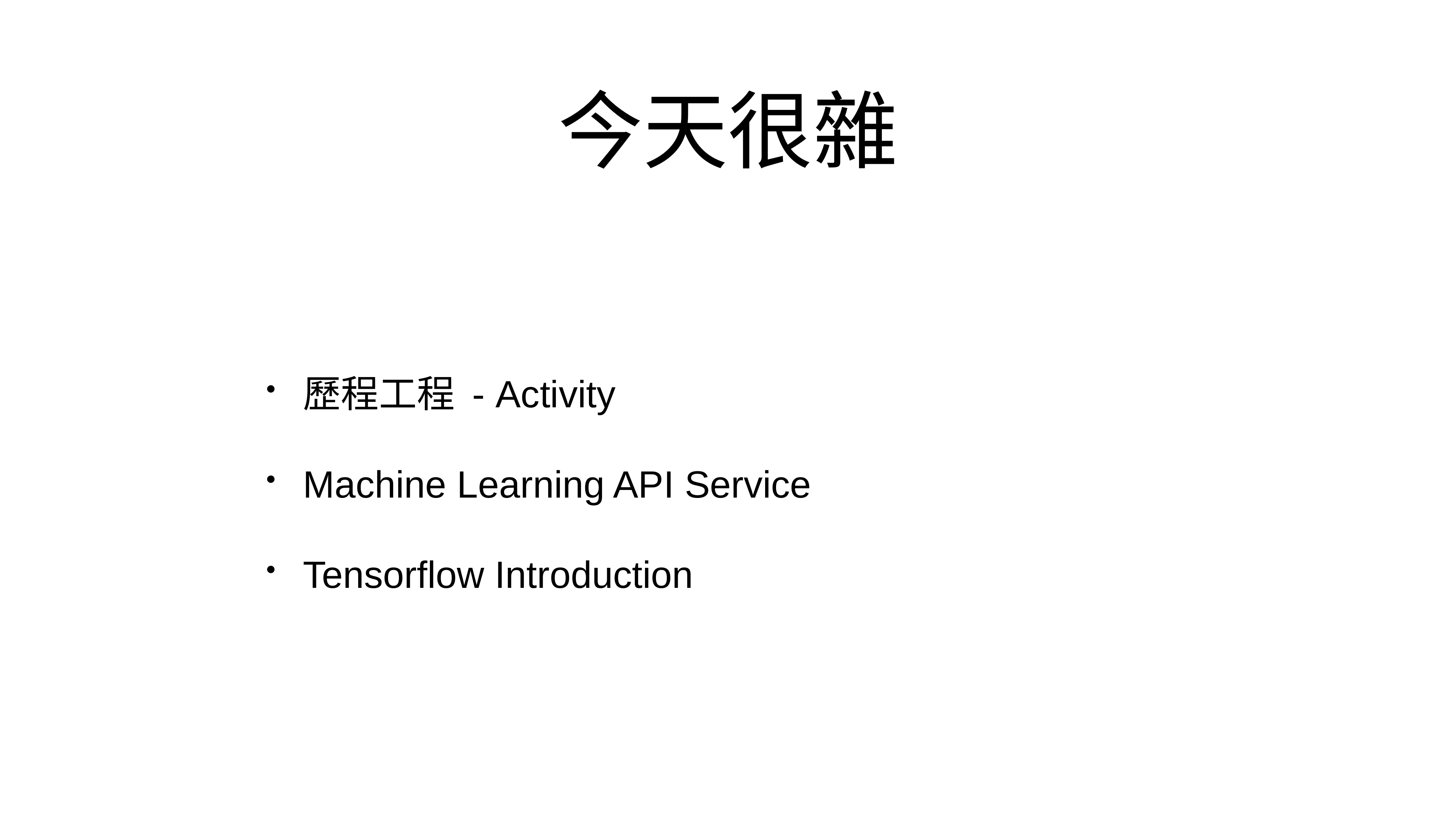

# 今天很雜
歷程工程 - Activity
Machine Learning API Service
Tensorflow Introduction